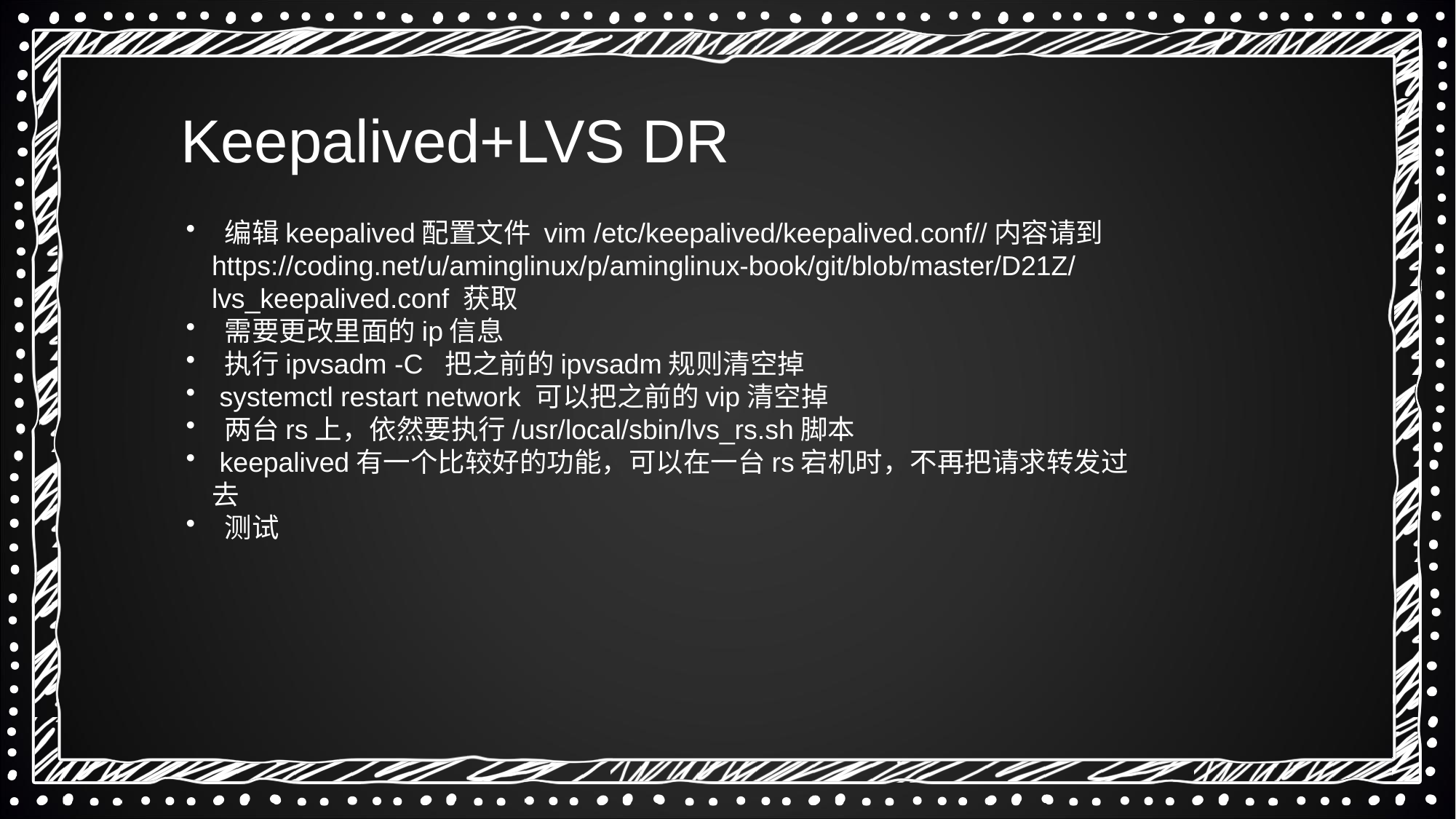

Keepalived+LVS DR
 编辑keepalived配置文件 vim /etc/keepalived/keepalived.conf//内容请到https://coding.net/u/aminglinux/p/aminglinux-book/git/blob/master/D21Z/lvs_keepalived.conf 获取
 需要更改里面的ip信息
 执行ipvsadm -C  把之前的ipvsadm规则清空掉
 systemctl restart network 可以把之前的vip清空掉
 两台rs上，依然要执行/usr/local/sbin/lvs_rs.sh脚本
 keepalived有一个比较好的功能，可以在一台rs宕机时，不再把请求转发过去
 测试